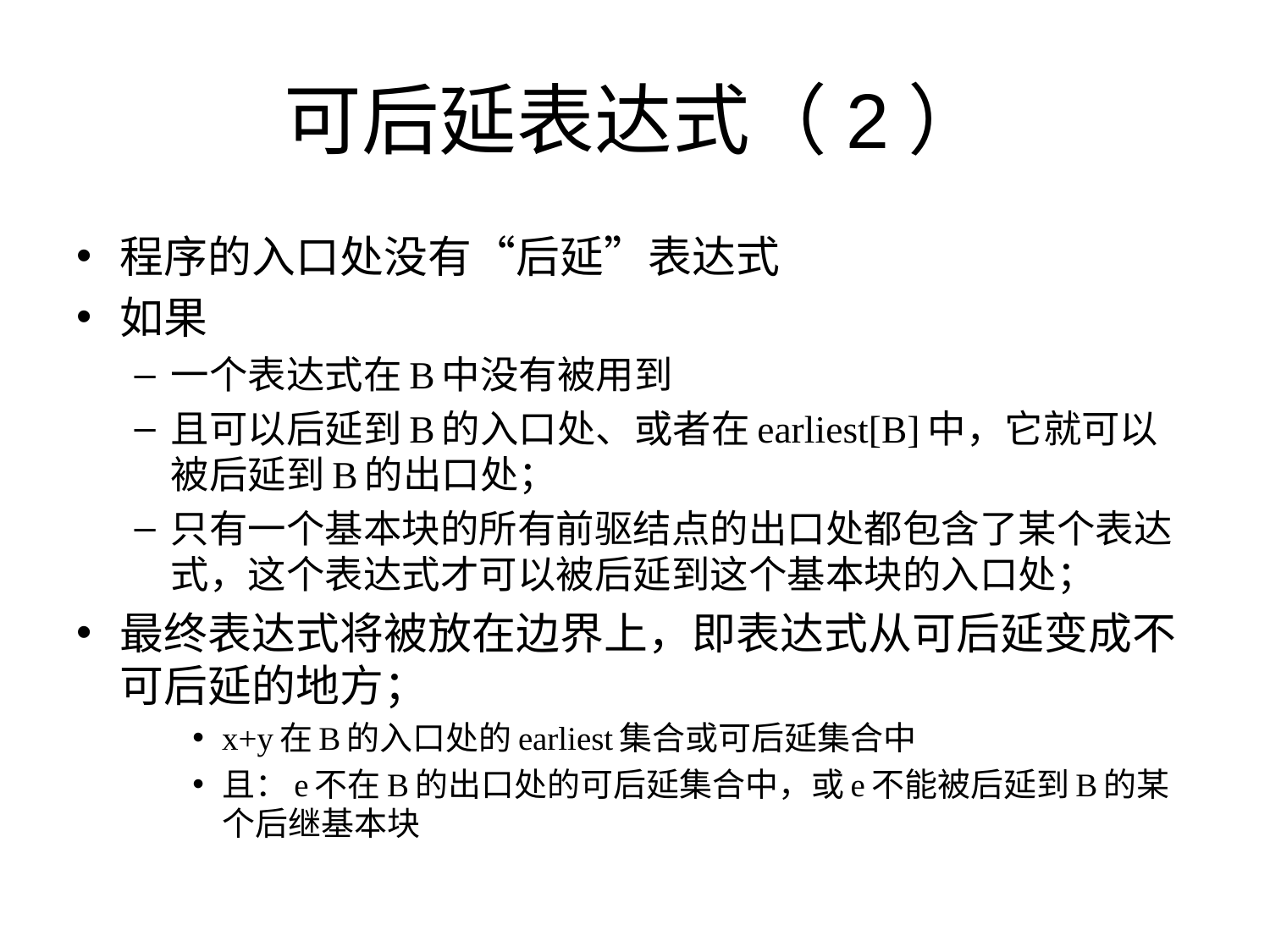

# 可后延表达式（2）
程序的入口处没有“后延”表达式
如果
一个表达式在B中没有被用到
且可以后延到B的入口处、或者在earliest[B]中，它就可以被后延到B的出口处；
只有一个基本块的所有前驱结点的出口处都包含了某个表达式，这个表达式才可以被后延到这个基本块的入口处；
最终表达式将被放在边界上，即表达式从可后延变成不可后延的地方；
x+y在B的入口处的earliest集合或可后延集合中
且：e不在B的出口处的可后延集合中，或e不能被后延到B的某个后继基本块